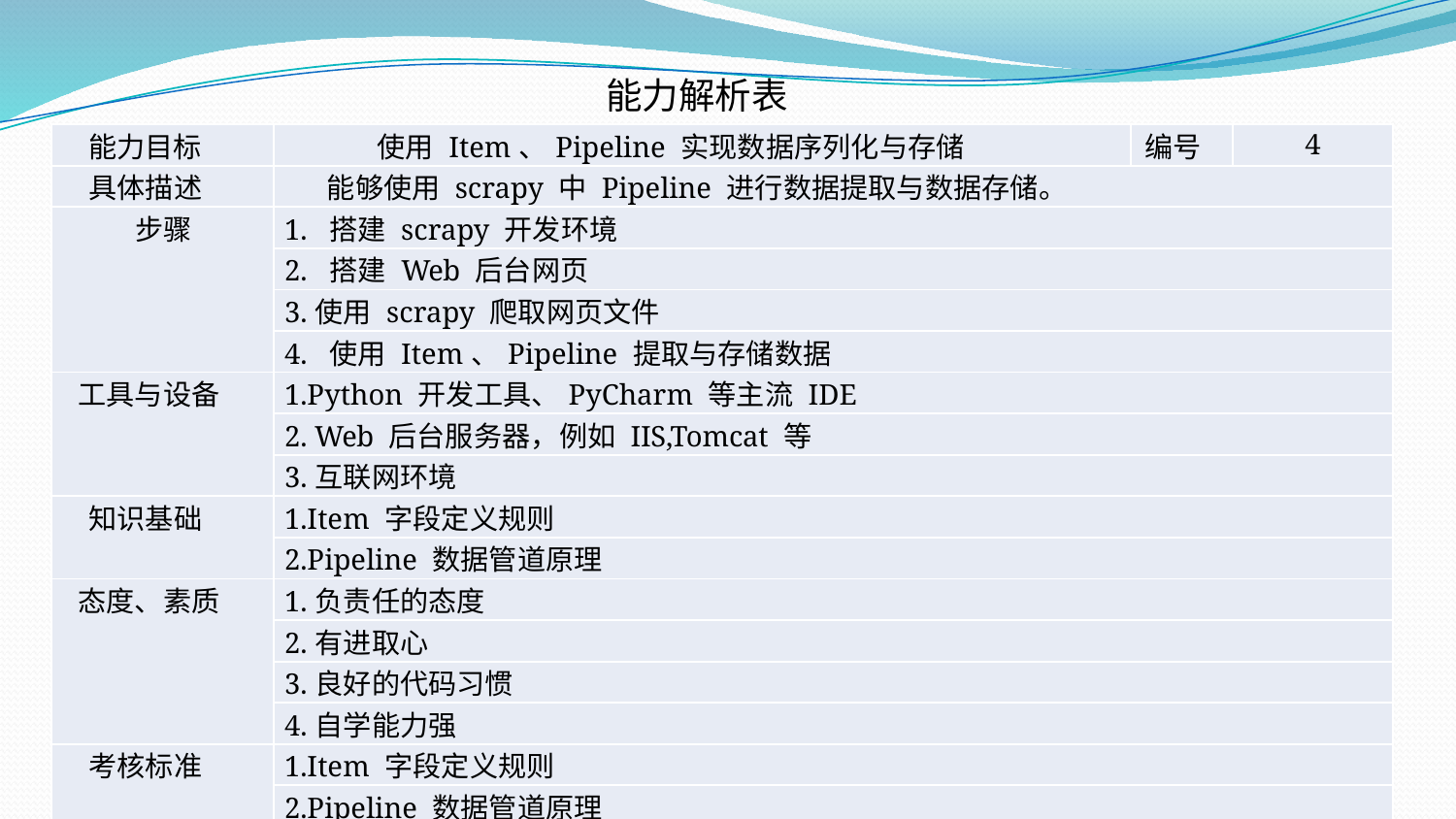

能力解析表
| 能力目标 | 使用 Item、Pipeline 实现数据序列化与存储 | 编号 | 4 |
| --- | --- | --- | --- |
| 具体描述 | 能够使用 scrapy 中 Pipeline 进行数据提取与数据存储。 |  |  |
| 步骤 | 1. 搭建 scrapy 开发环境 |  |  |
|  | 2. 搭建 Web 后台网页 |  |  |
|  | 3.使用 scrapy 爬取网页文件 |  |  |
|  | 4. 使用 Item、Pipeline 提取与存储数据 |  |  |
| 工具与设备 | 1.Python 开发工具、PyCharm 等主流 IDE |  |  |
|  | 2. Web 后台服务器，例如 IIS,Tomcat 等 |  |  |
|  | 3.互联网环境 |  |  |
| 知识基础 | 1.Item 字段定义规则 |  |  |
|  | 2.Pipeline 数据管道原理 |  |  |
| 态度、素质 | 1.负责任的态度 |  |  |
|  | 2.有进取心 |  |  |
|  | 3.良好的代码习惯 |  |  |
|  | 4.自学能力强 |  |  |
| 考核标准 | 1.Item 字段定义规则 |  |  |
|  | 2.Pipeline 数据管道原理 |  |  |
|  | 3.能够使用 scrapy 爬取网页数据并把数据存储在数据库 |  |  |
| 积件素材 | 教案、教学 PPT、经典案例、案例源代码、电子书、网络技术社区支持、图片 |  |  |